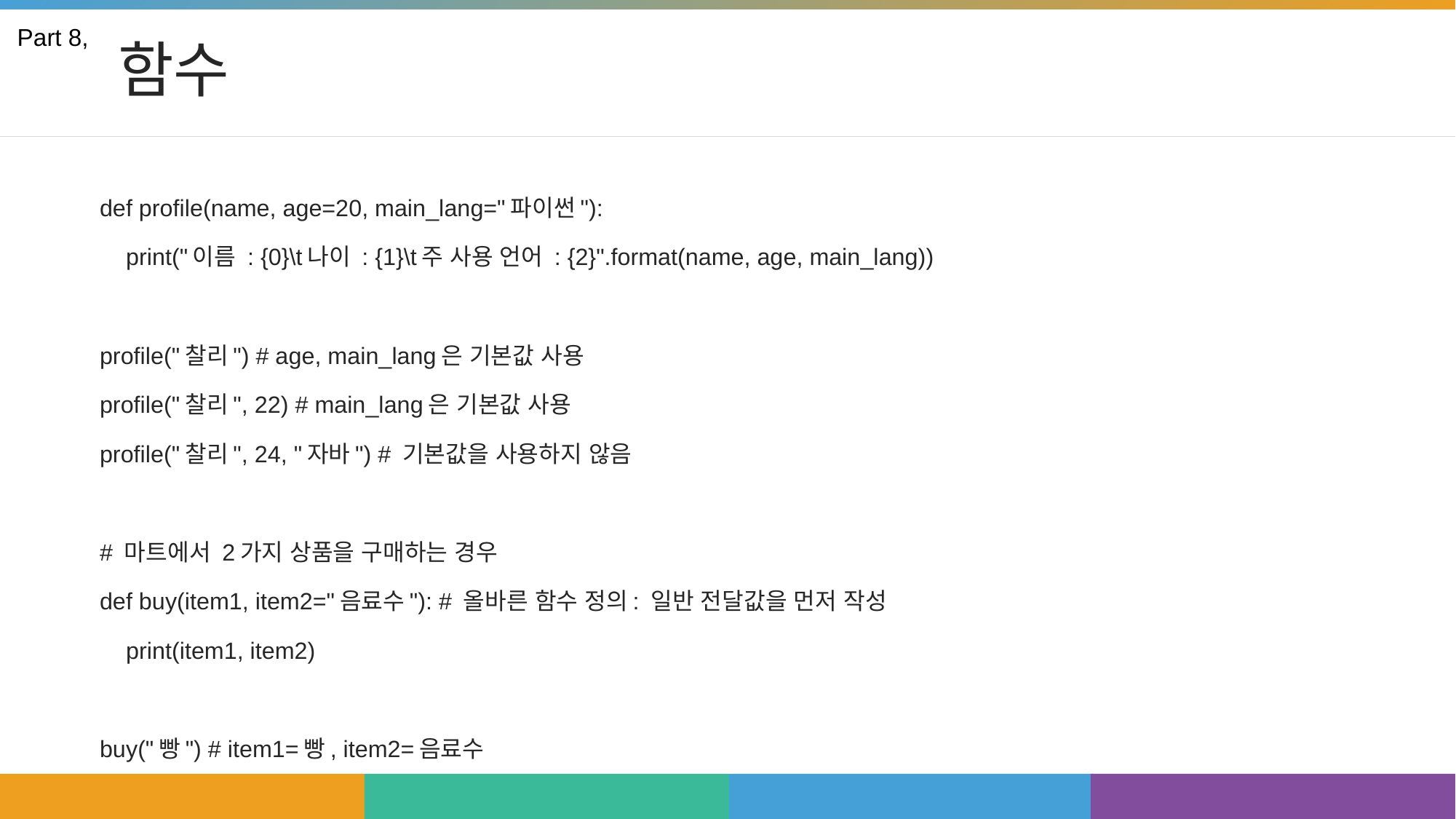

# 함수
Part 8,
def profile(name, age=20, main_lang="파이썬"):
    print("이름 : {0}\t나이 : {1}\t주 사용 언어 : {2}".format(name, age, main_lang))

profile("찰리") # age, main_lang은 기본값 사용
profile("찰리", 22) # main_lang은 기본값 사용
profile("찰리", 24, "자바") # 기본값을 사용하지 않음

# 마트에서 2가지 상품을 구매하는 경우
def buy(item1, item2="음료수"): # 올바른 함수 정의: 일반 전달값을 먼저 작성
    print(item1, item2)

buy("빵") # item1=빵, item2=음료수